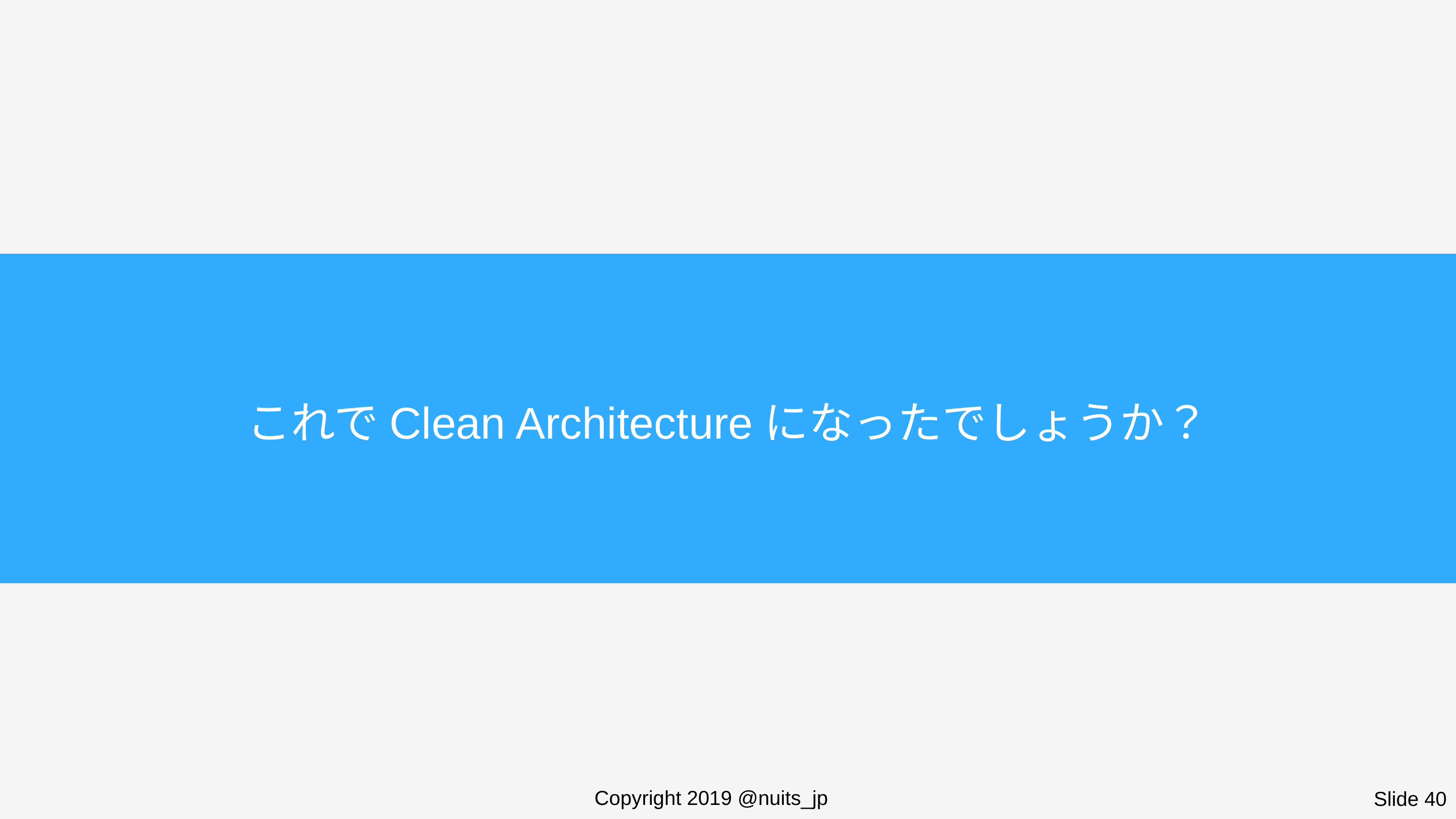

これでClean Architectureになったでしょうか？
Copyright 2019 @nuits_jp
Slide 40